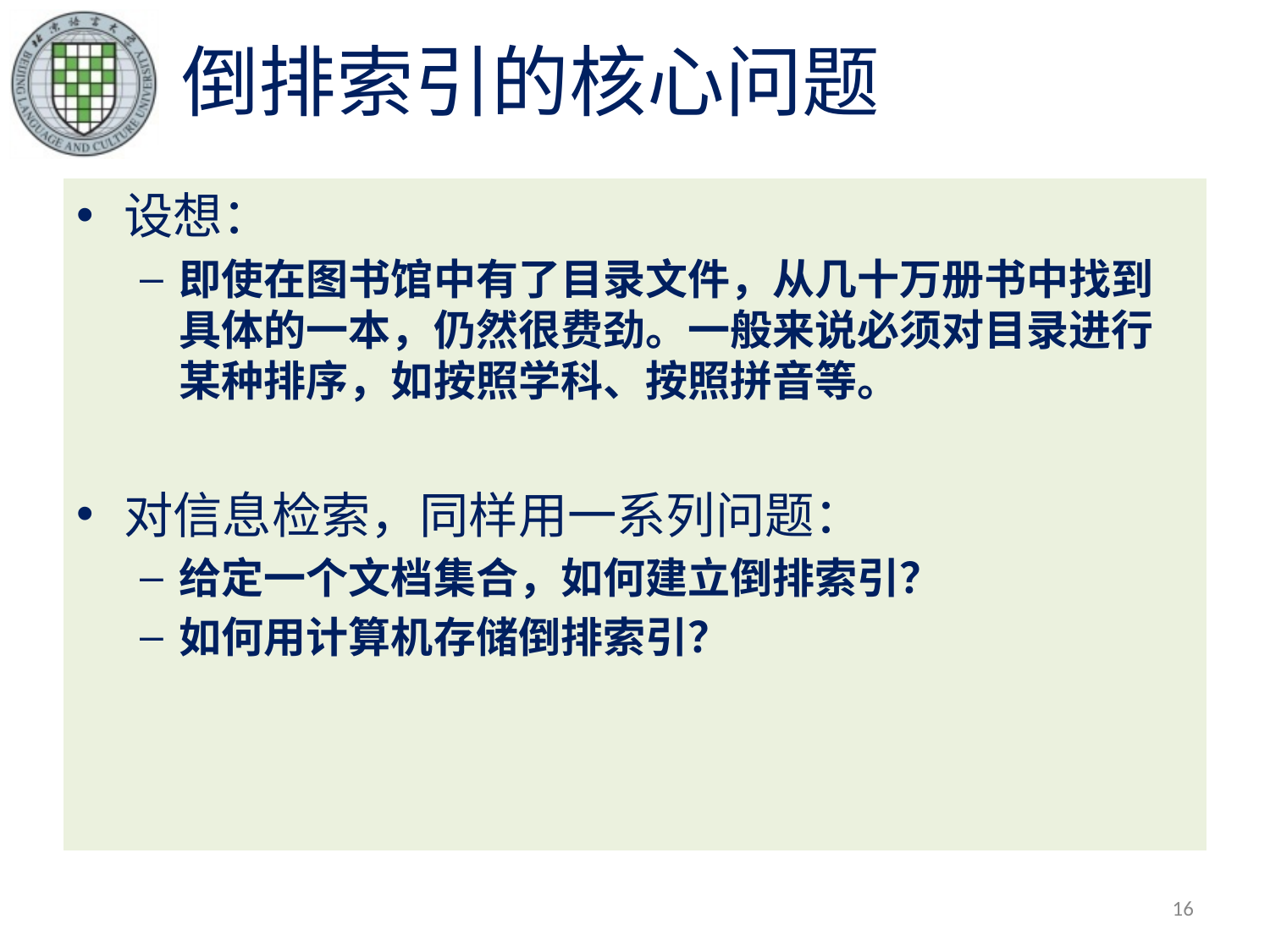

# 倒排索引的核心问题
设想：
即使在图书馆中有了目录文件，从几十万册书中找到具体的一本，仍然很费劲。一般来说必须对目录进行某种排序，如按照学科、按照拼音等。

对信息检索，同样用一系列问题：
给定一个文档集合，如何建立倒排索引？
如何用计算机存储倒排索引？
16